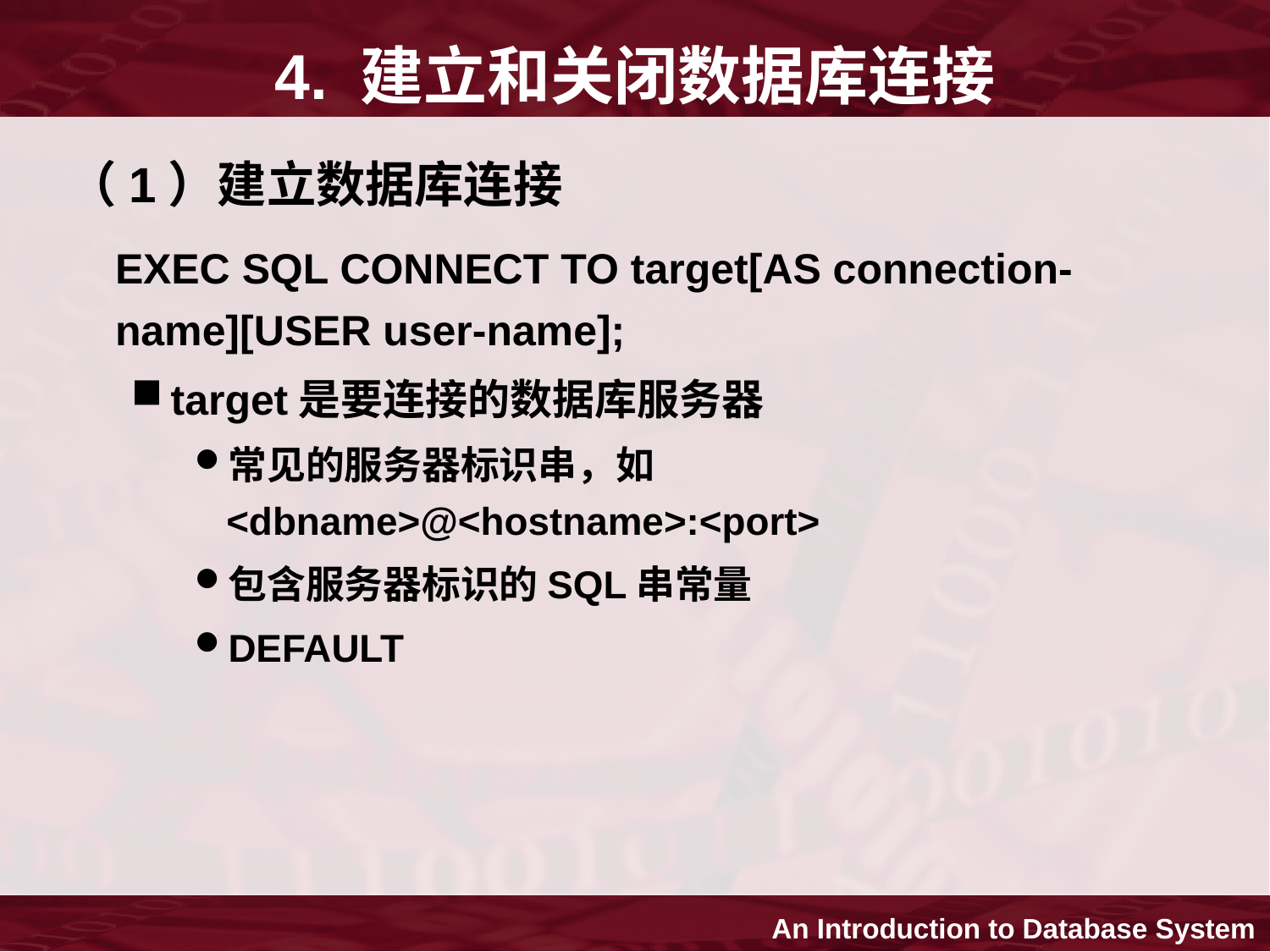

# 4. 建立和关闭数据库连接
（1）建立数据库连接
	EXEC SQL CONNECT TO target[AS connection-name][USER user-name];
target是要连接的数据库服务器
常见的服务器标识串，如<dbname>@<hostname>:<port>
包含服务器标识的SQL串常量
DEFAULT